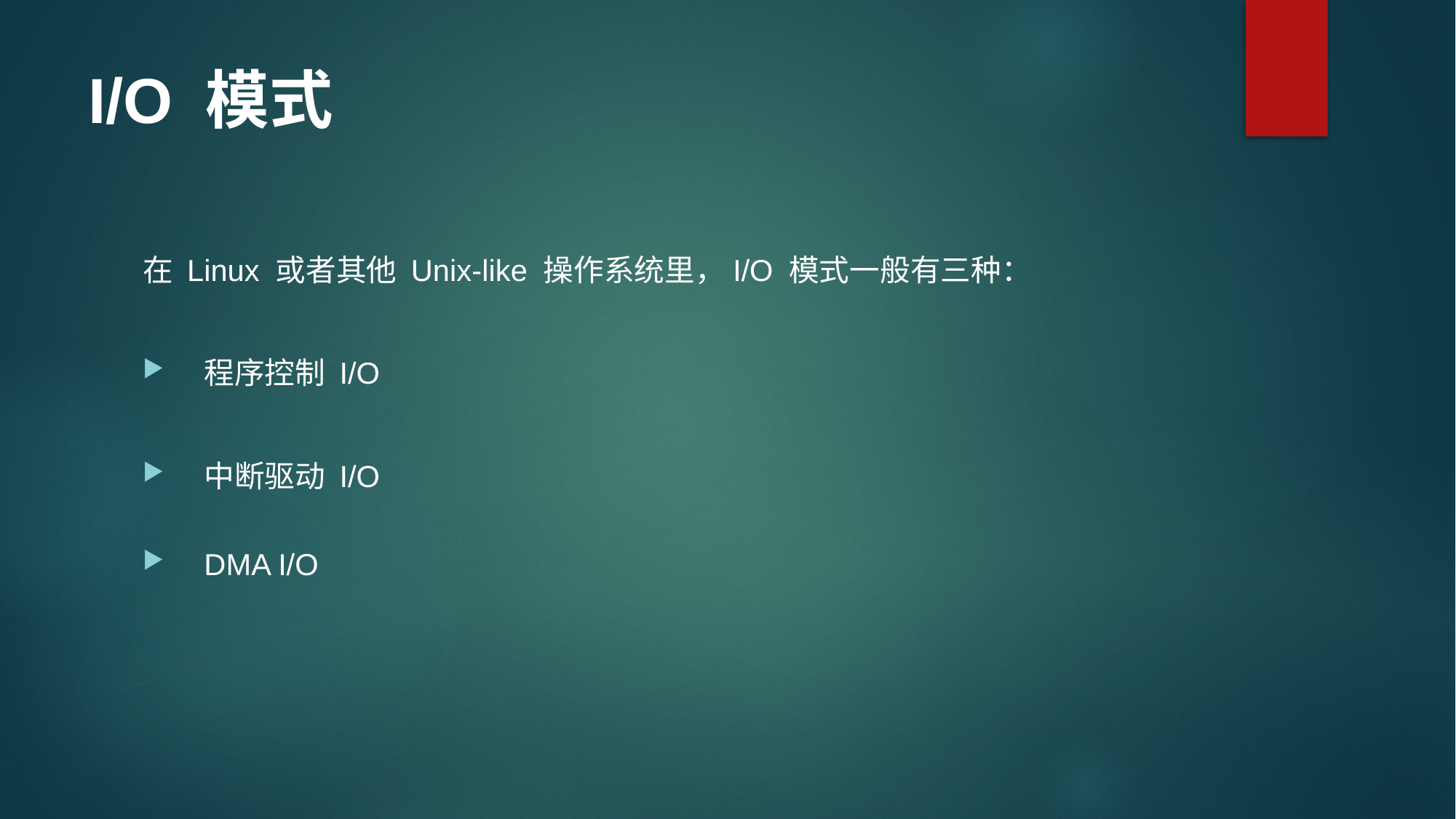

# I/O 模式
在 Linux 或者其他 Unix-like 操作系统里，I/O 模式一般有三种：

程序控制 I/O

中断驱动 I/O
DMA I/O